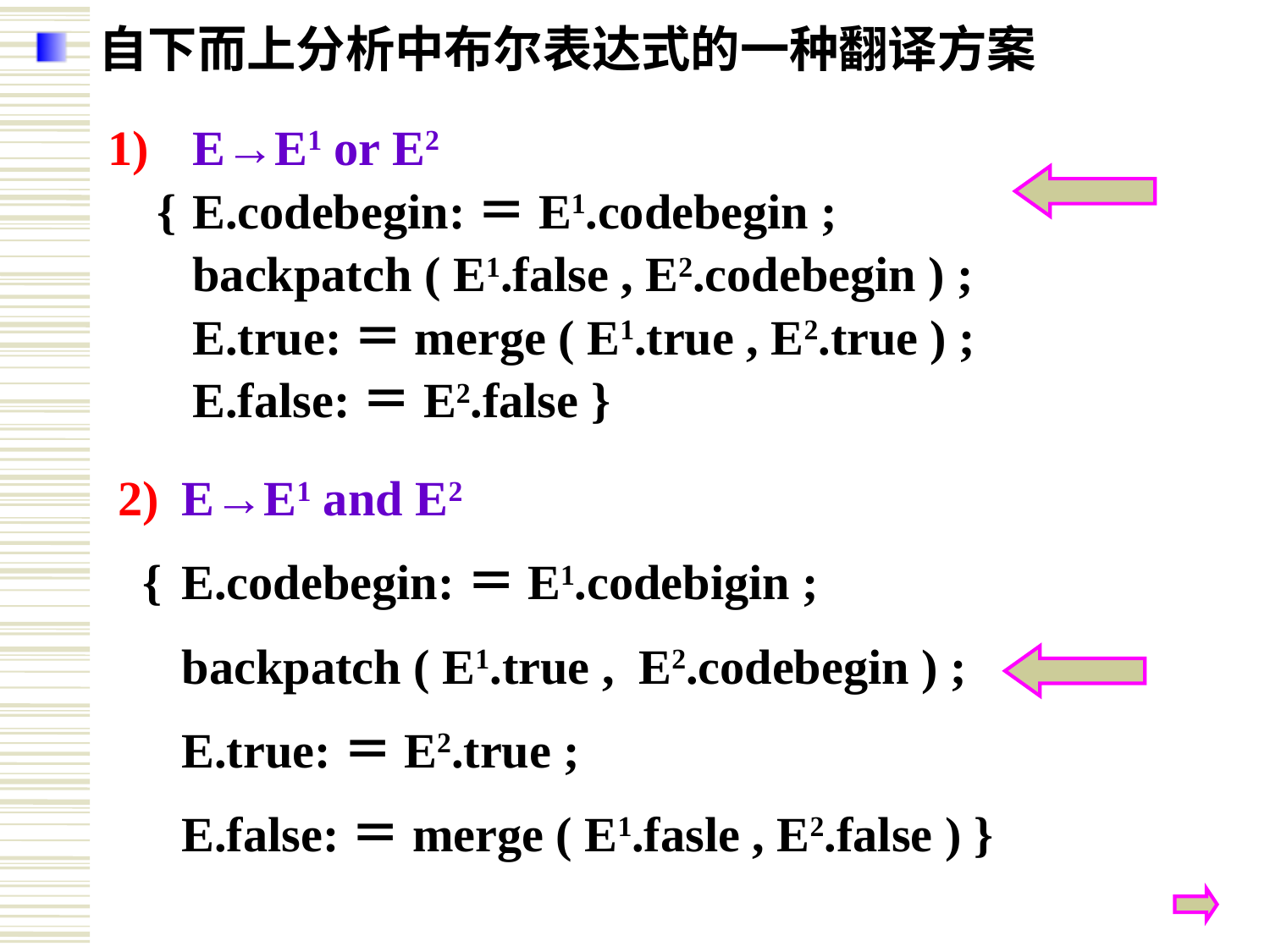

自下而上分析中布尔表达式的一种翻译方案
E→E1 or E2
    { 	E.codebegin:＝E1.codebegin ;
	backpatch ( E1.false , E2.codebegin ) ;
	E.true:＝merge ( E1.true , E2.true ) ;
	E.false:＝E2.false }

E→E1 and E2
  { 	E.codebegin:＝E1.codebigin ;
	backpatch ( E1.true ,  E2.codebegin ) ;
	E.true:＝E2.true ;
	E.false:＝merge ( E1.fasle , E2.false ) }